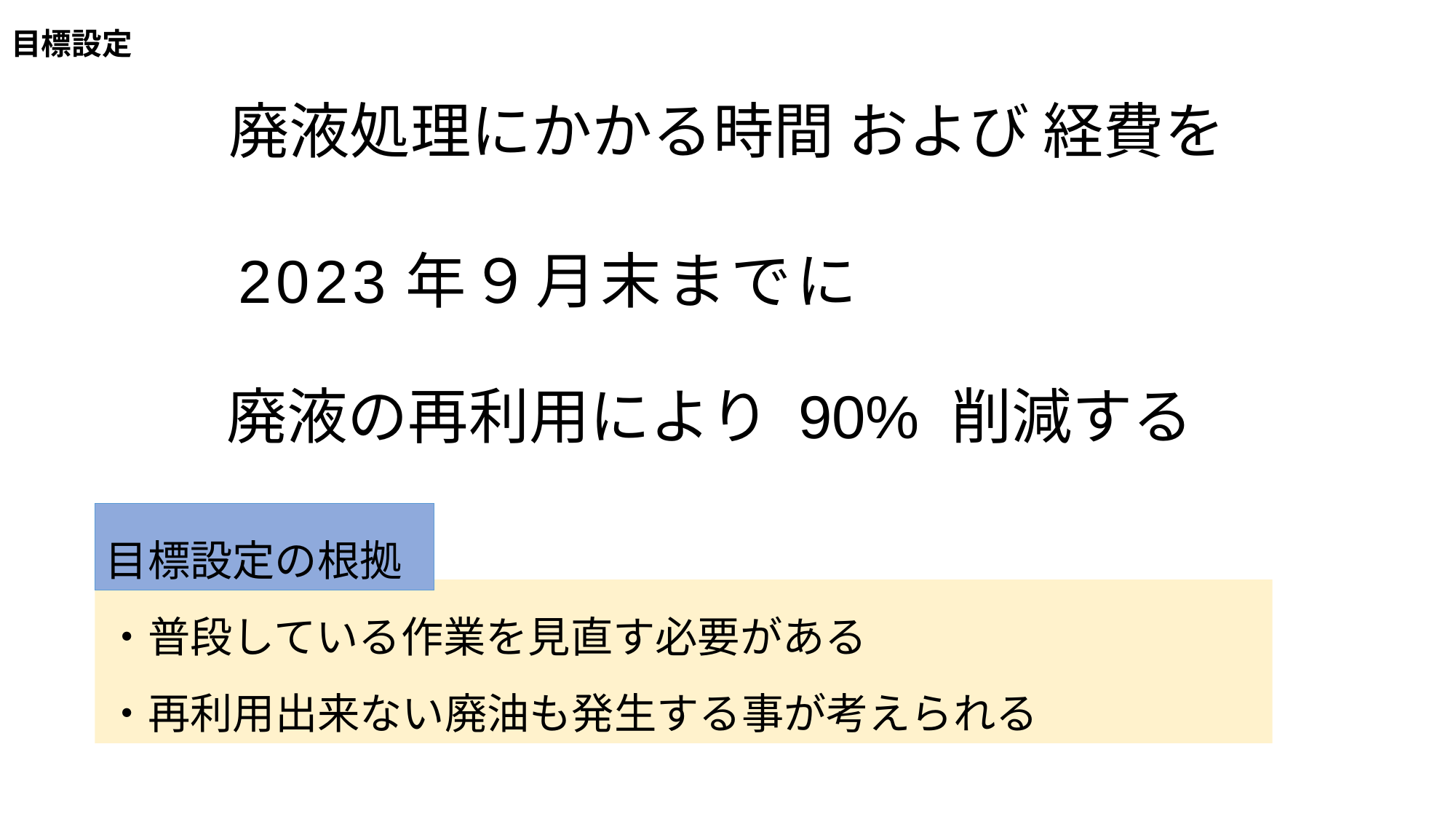

目標設定
廃液処理にかかる時間 および 経費を
2023年９月末までに
廃液の再利用により 90% 削減する
目標設定の根拠
・普段している作業を見直す必要がある
・再利用出来ない廃油も発生する事が考えられる